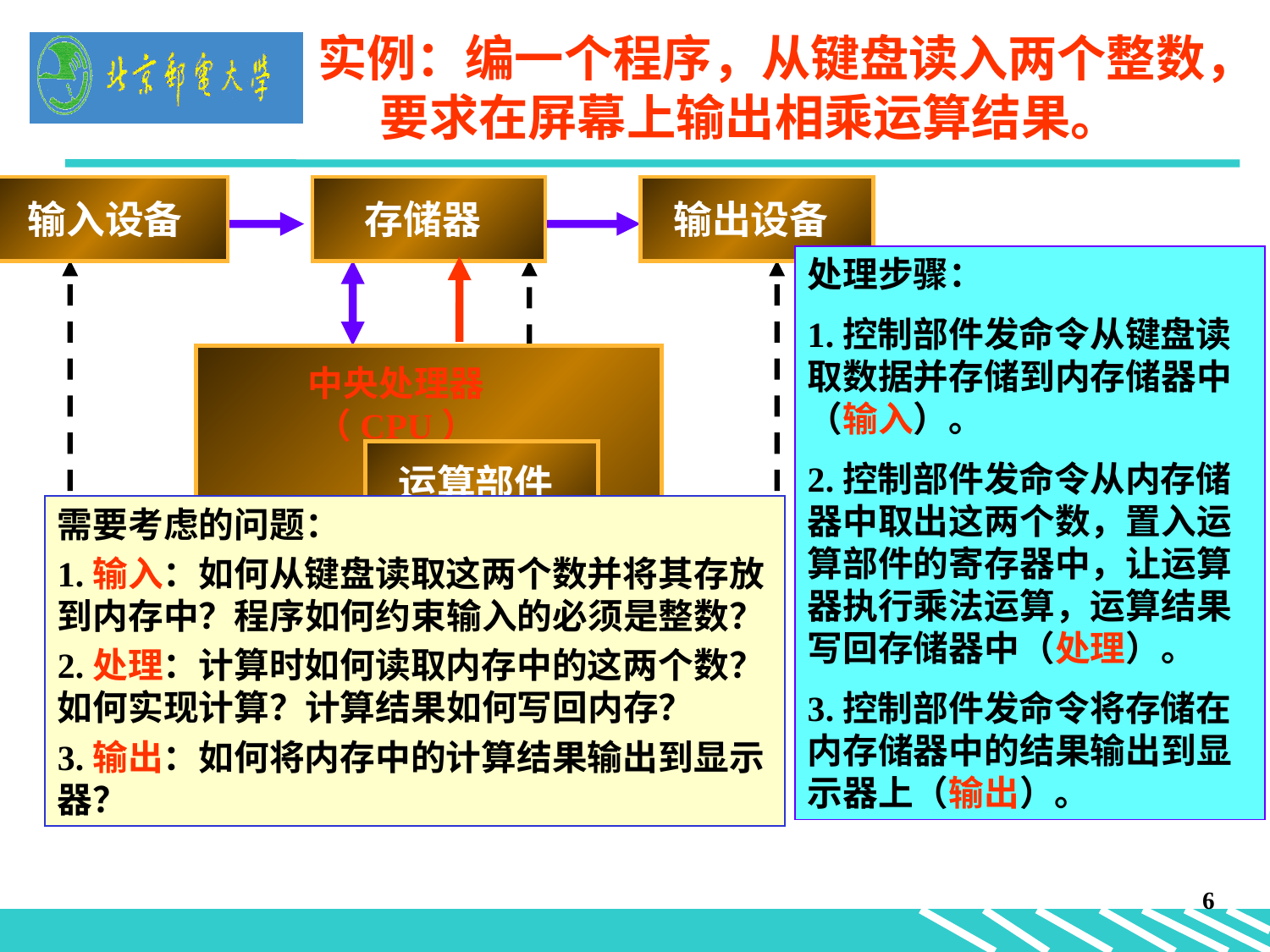

# 实例：编一个程序，从键盘读入两个整数，要求在屏幕上输出相乘运算结果。

输入设备

存储器

输出设备

处理步骤：
1.控制部件发命令从键盘读取数据并存储到内存储器中（输入）。
2.控制部件发命令从内存储器中取出这两个数，置入运算部件的寄存器中，让运算器执行乘法运算，运算结果写回存储器中（处理）。
3.控制部件发命令将存储在内存储器中的结果输出到显示器上（输出）。

中央处理器（CPU）

运算部件
需要考虑的问题：
1.输入：如何从键盘读取这两个数并将其存放到内存中？程序如何约束输入的必须是整数？
2.处理：计算时如何读取内存中的这两个数？如何实现计算？计算结果如何写回内存？
3.输出：如何将内存中的计算结果输出到显示器？

控制部件
地址总线
数据总线

控制路线

6